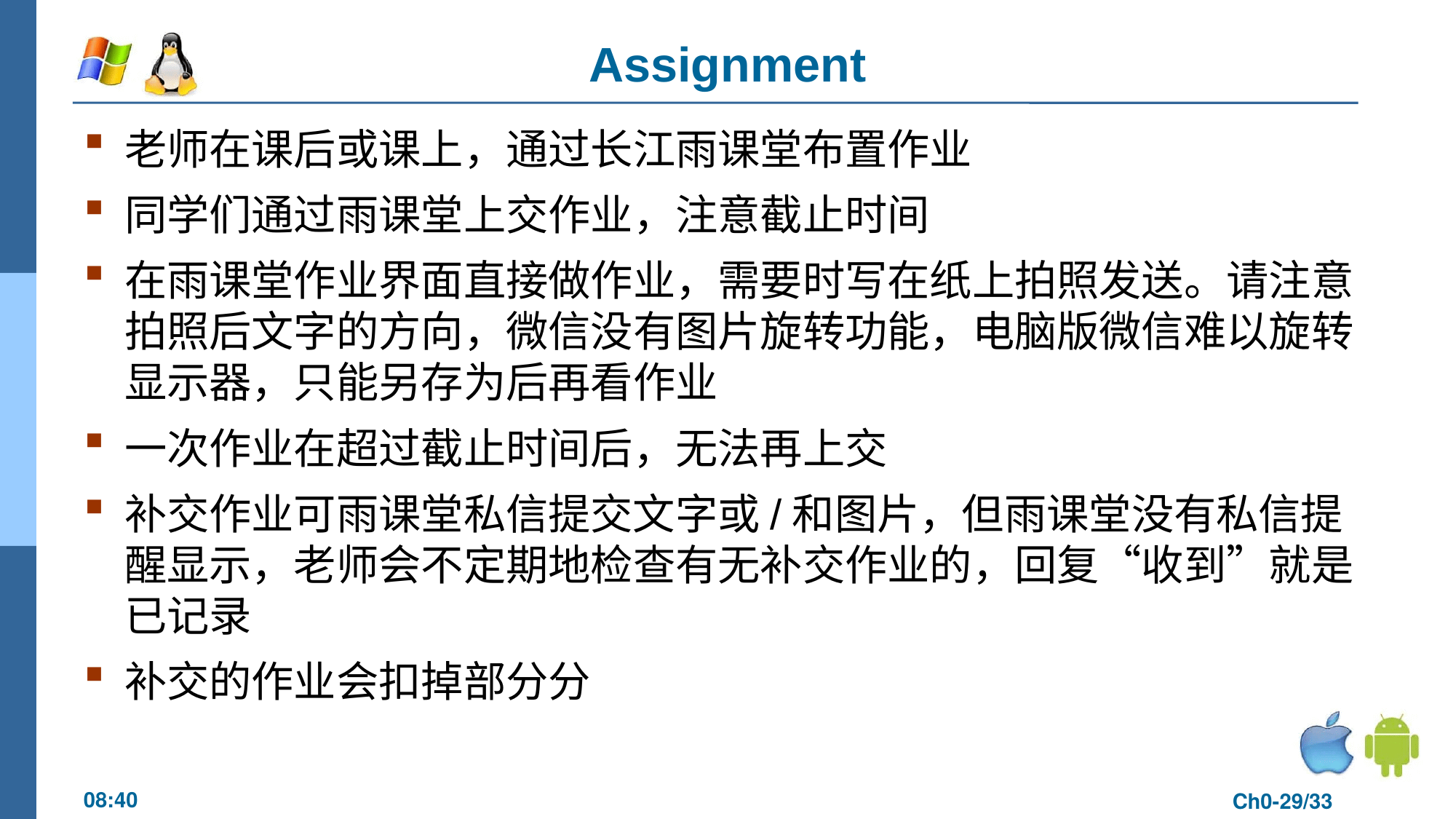

# Assignment
老师在课后或课上，通过长江雨课堂布置作业
同学们通过雨课堂上交作业，注意截止时间
在雨课堂作业界面直接做作业，需要时写在纸上拍照发送。请注意拍照后文字的方向，微信没有图片旋转功能，电脑版微信难以旋转显示器，只能另存为后再看作业
一次作业在超过截止时间后，无法再上交
补交作业可雨课堂私信提交文字或/和图片，但雨课堂没有私信提醒显示，老师会不定期地检查有无补交作业的，回复“收到”就是已记录
补交的作业会扣掉部分分